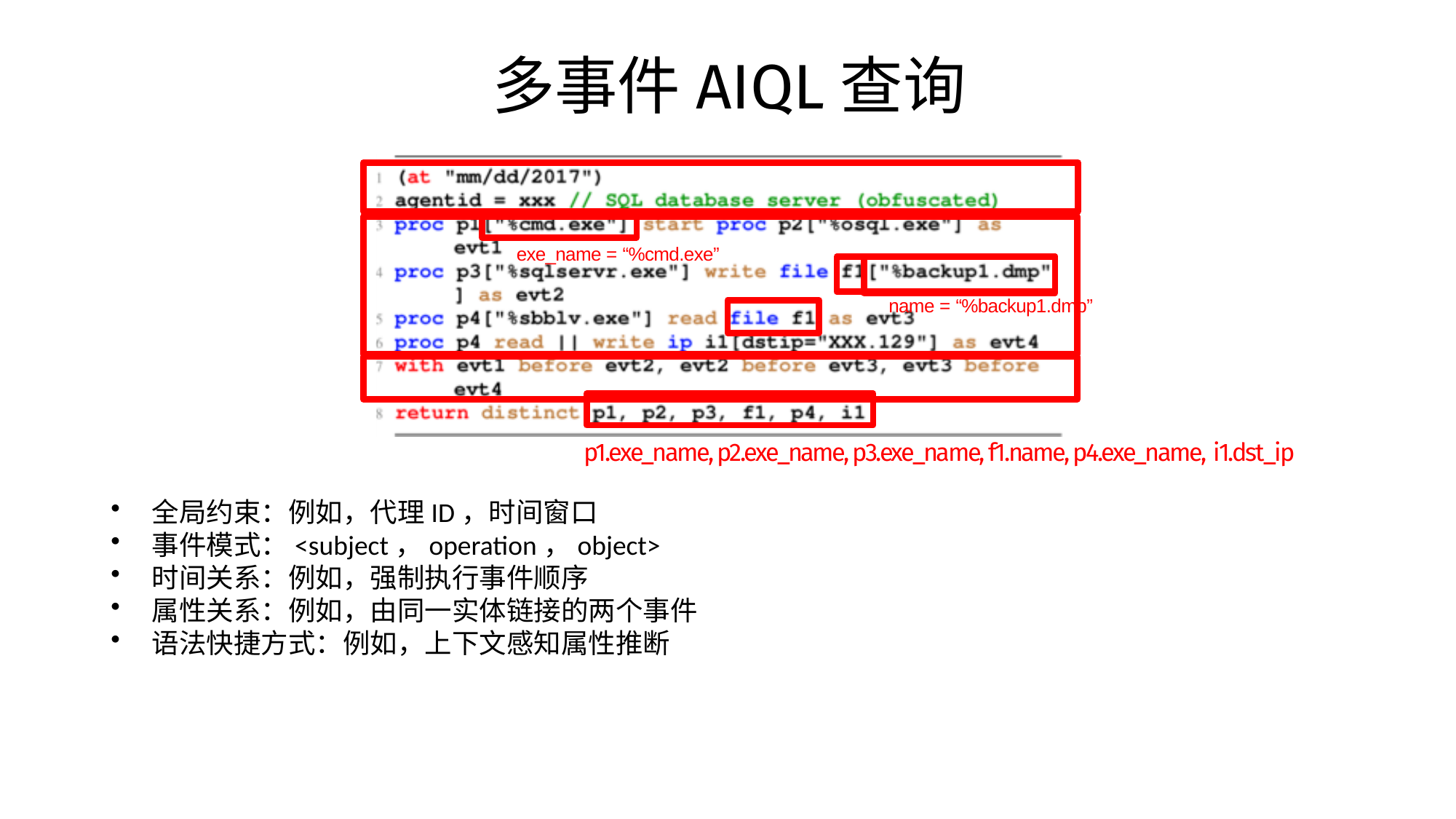

# 多事件AIQL查询

exe_name = “%cmd.exe”

name = “%backup1.dmp”

p1.exe_name, p2.exe_name, p3.exe_name, f1.name, p4.exe_name, i1.dst_ip

全局约束：例如，代理ID，时间窗口
事件模式：<subject，operation，object>
时间关系：例如，强制执行事件顺序
属性关系：例如，由同一实体链接的两个事件
语法快捷方式：例如，上下文感知属性推断